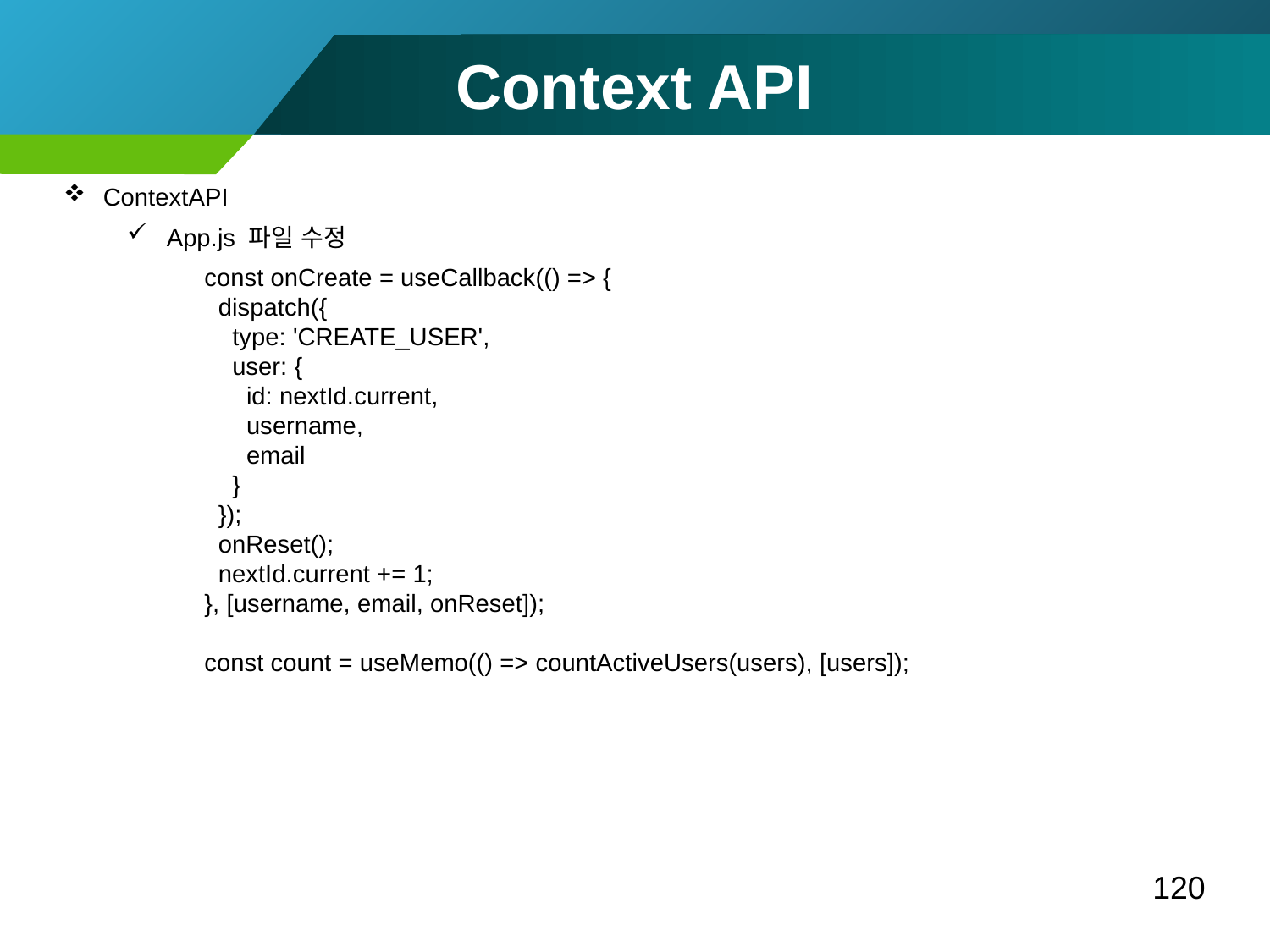

Context API
ContextAPI
App.js 파일 수정
  const onCreate = useCallback(() => {
    dispatch({
      type: 'CREATE_USER',
      user: {
        id: nextId.current,
        username,
        email
      }
    });
    onReset();
    nextId.current += 1;
  }, [username, email, onReset]);

  const count = useMemo(() => countActiveUsers(users), [users]);

120